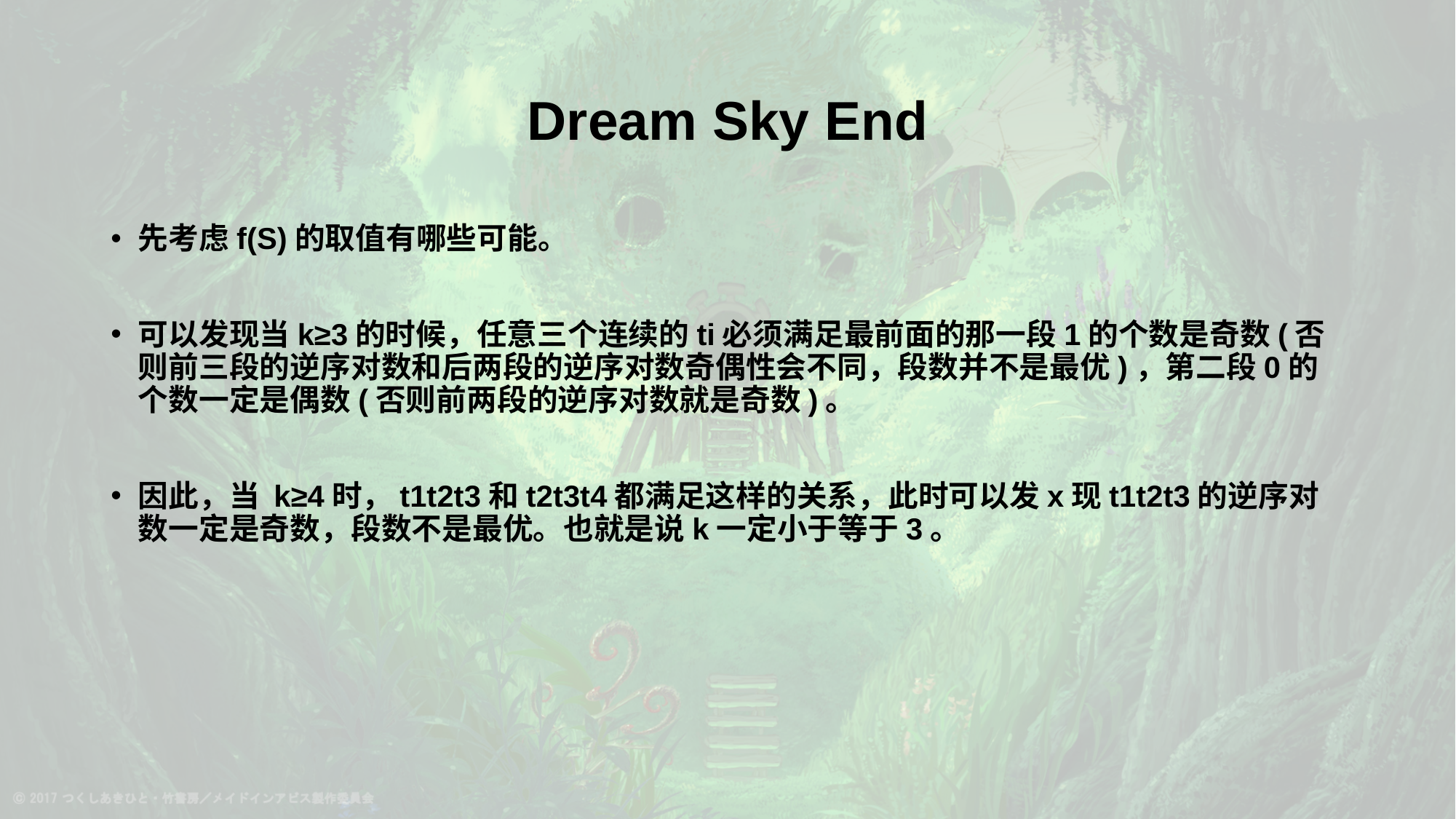

# Dream Sky End
先考虑f(S)的取值有哪些可能。

可以发现当k≥3的时候，任意三个连续的ti必须满足最前面的那一段1的个数是奇数(否则前三段的逆序对数和后两段的逆序对数奇偶性会不同，段数并不是最优)，第二段0的个数一定是偶数(否则前两段的逆序对数就是奇数)。

因此，当 k≥4时，t1t2t3和t2t3t4都满足这样的关系，此时可以发x现t1t2t3的逆序对数一定是奇数，段数不是最优。也就是说k一定小于等于3。